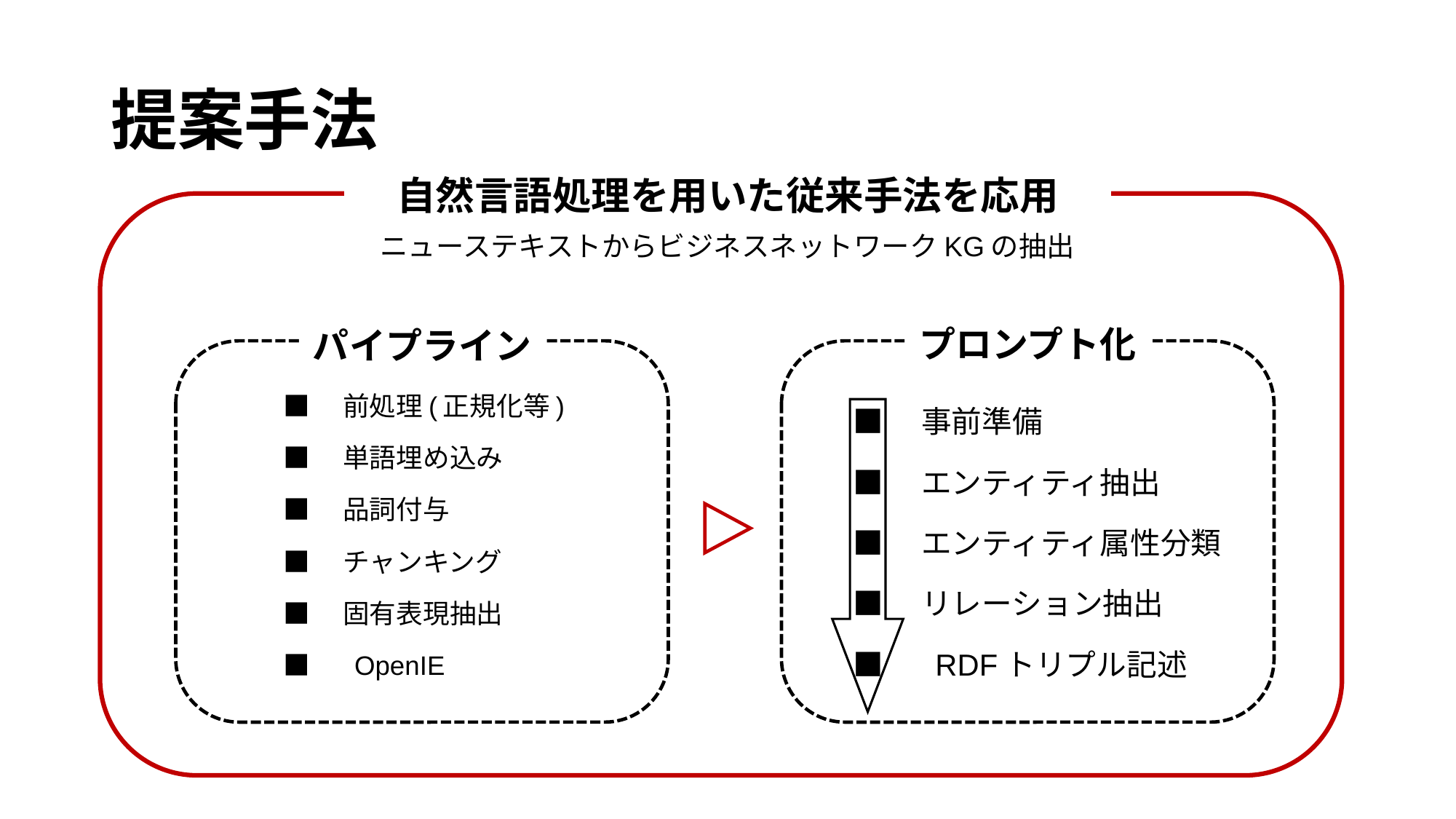

# 提案手法
自然言語処理を用いた従来手法を応用
ニューステキストからビジネスネットワークKGの抽出

プロンプト化
パイプライン

■　前処理(正規化等)
■　単語埋め込み
■　品詞付与
■　チャンキング
■　固有表現抽出
■ 　OpenIE

■　事前準備
■　エンティティ抽出
■　エンティティ属性分類
■　リレーション抽出
■ 　RDFトリプル記述